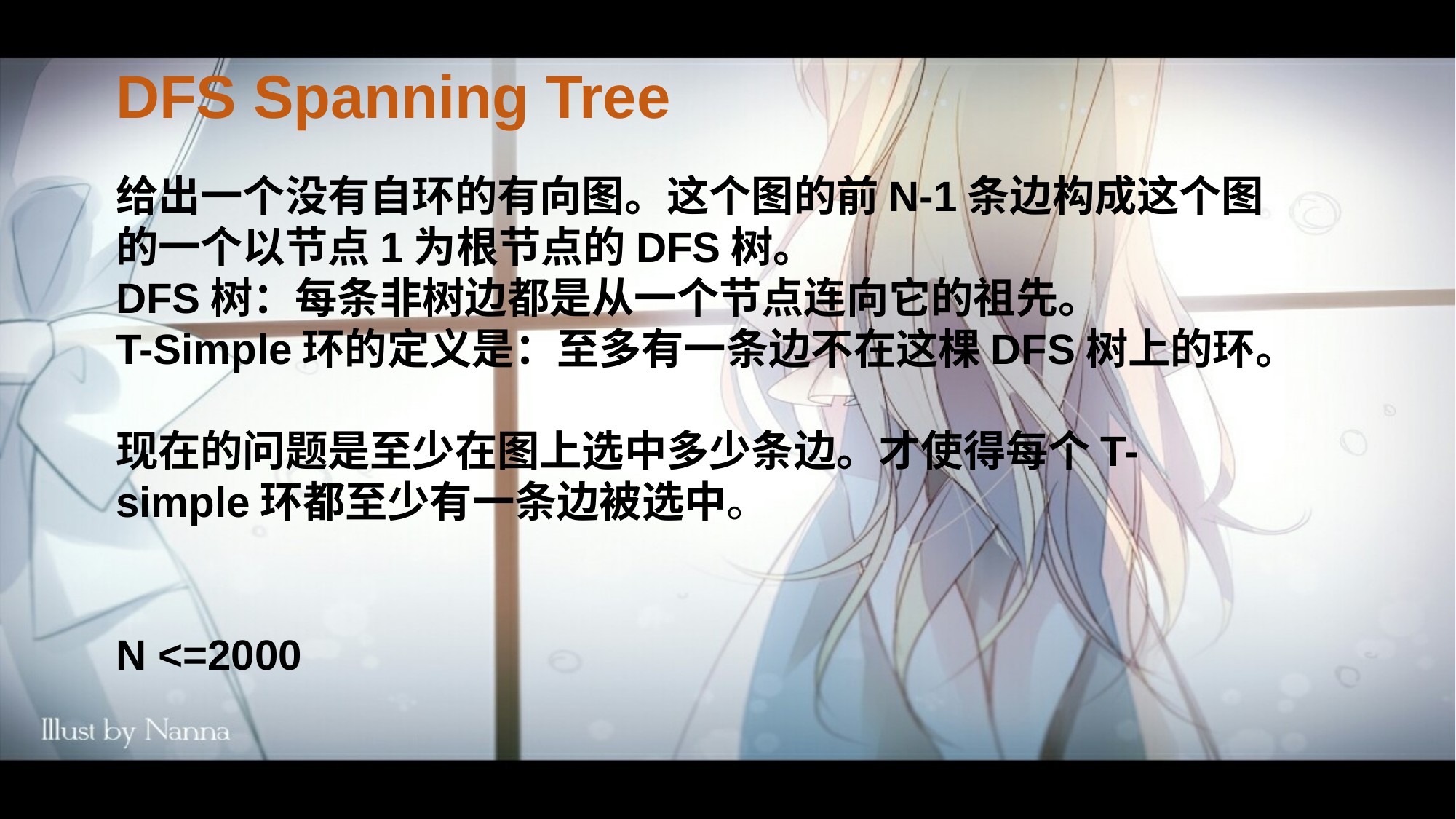

DFS Spanning Tree
给出一个没有自环的有向图。这个图的前N-1条边构成这个图的一个以节点1为根节点的DFS树。
DFS树：每条非树边都是从一个节点连向它的祖先。
T-Simple环的定义是：至多有一条边不在这棵DFS树上的环。
现在的问题是至少在图上选中多少条边。才使得每个T-simple环都至少有一条边被选中。

N <=2000